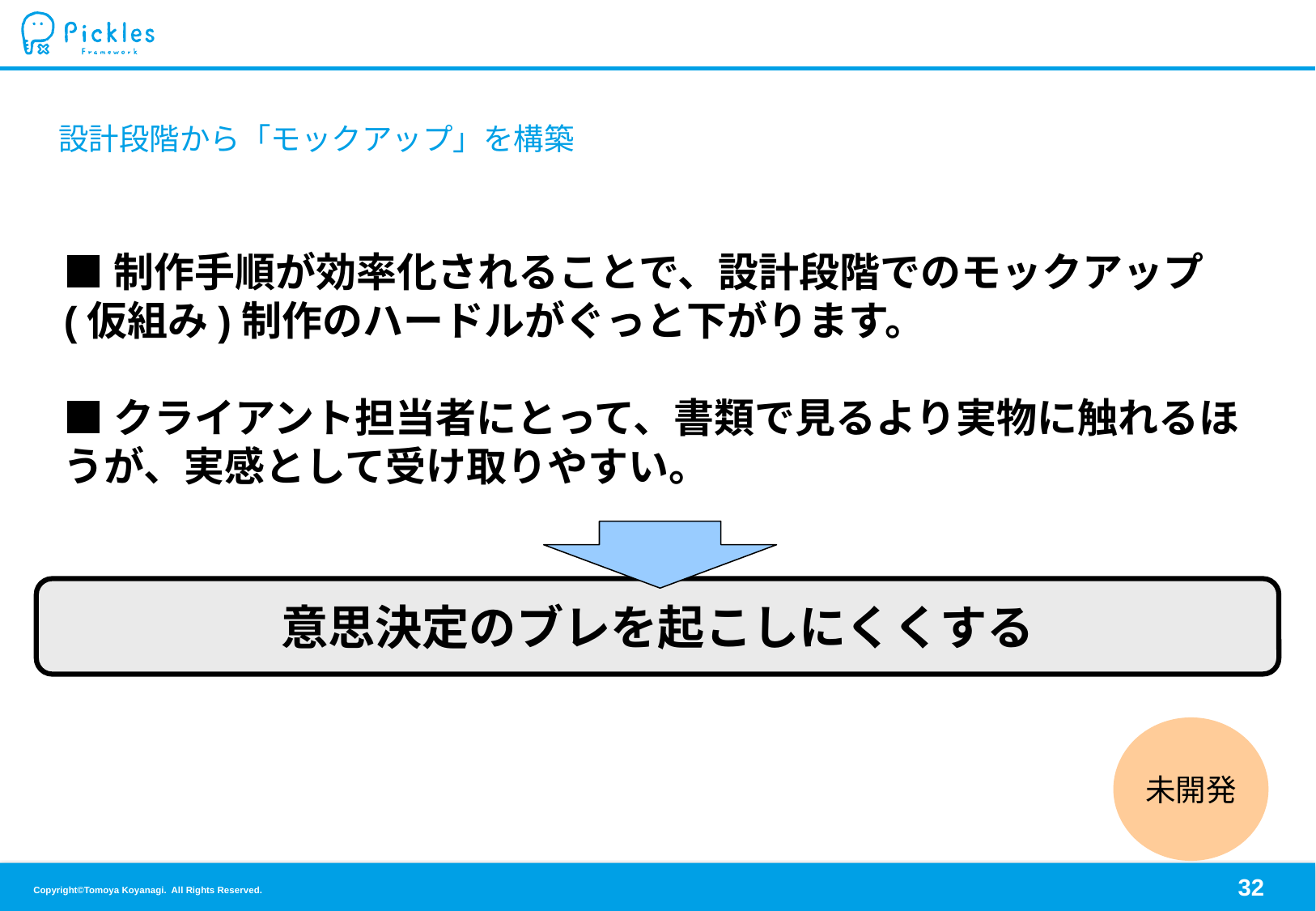

# 設計段階から「モックアップ」を構築
■制作手順が効率化されることで、設計段階でのモックアップ(仮組み)制作のハードルがぐっと下がります。

■クライアント担当者にとって、書類で見るより実物に触れるほうが、実感として受け取りやすい。

意思決定のブレを起こしにくくする
未開発
32